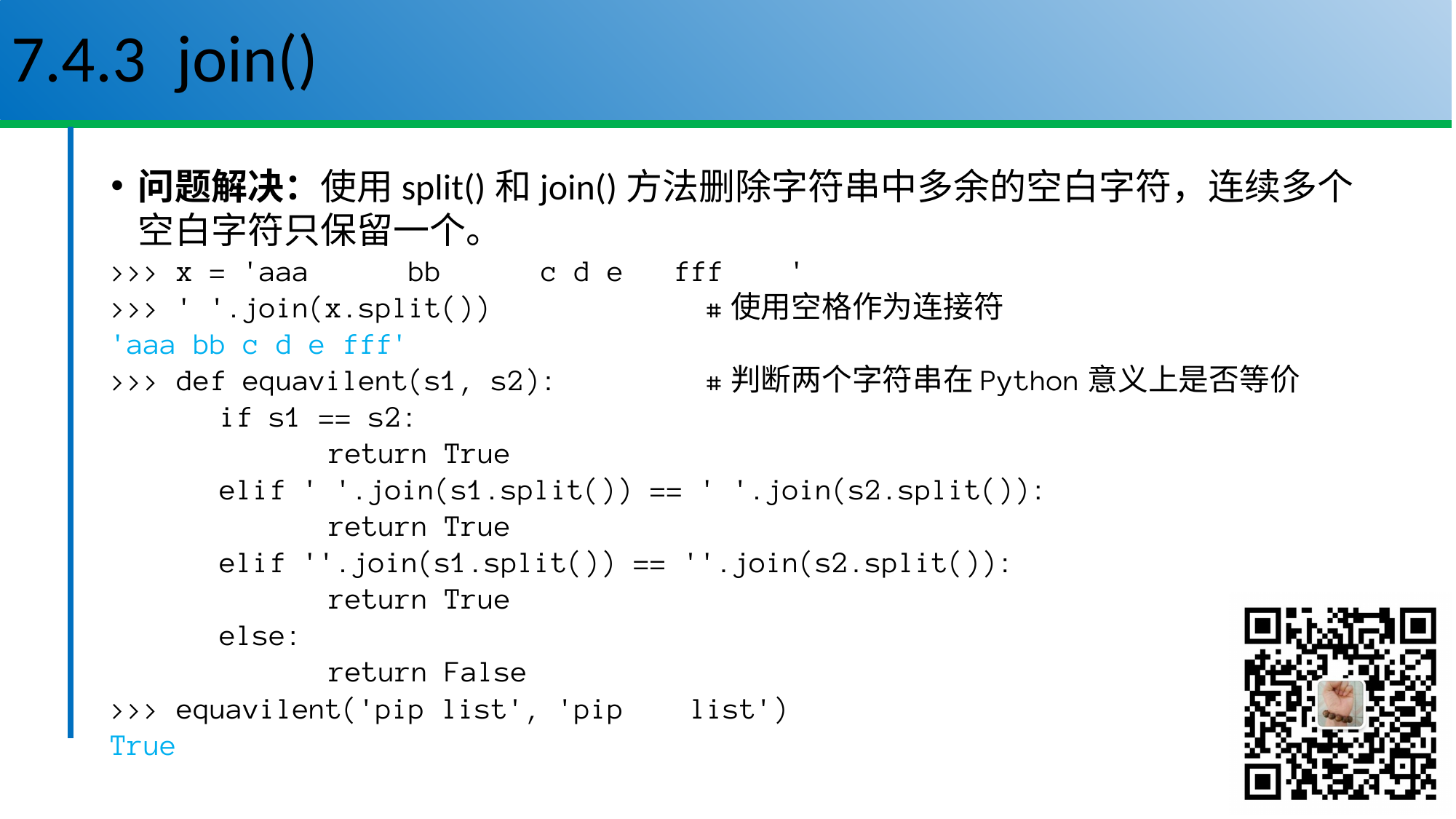

# 7.4.3  join()
问题解决：使用split()和join()方法删除字符串中多余的空白字符，连续多个空白字符只保留一个。
>>> x = 'aaa      bb      c d e   fff    '
>>> ' '.join(x.split())             #使用空格作为连接符
'aaa bb c d e fff'
>>> def equavilent(s1, s2):         #判断两个字符串在Python意义上是否等价
	if s1 == s2:
		return True
	elif ' '.join(s1.split()) == ' '.join(s2.split()):
		return True
	elif ''.join(s1.split()) == ''.join(s2.split()):
		return True
	else:
		return False
>>> equavilent('pip list', 'pip    list')
True
30